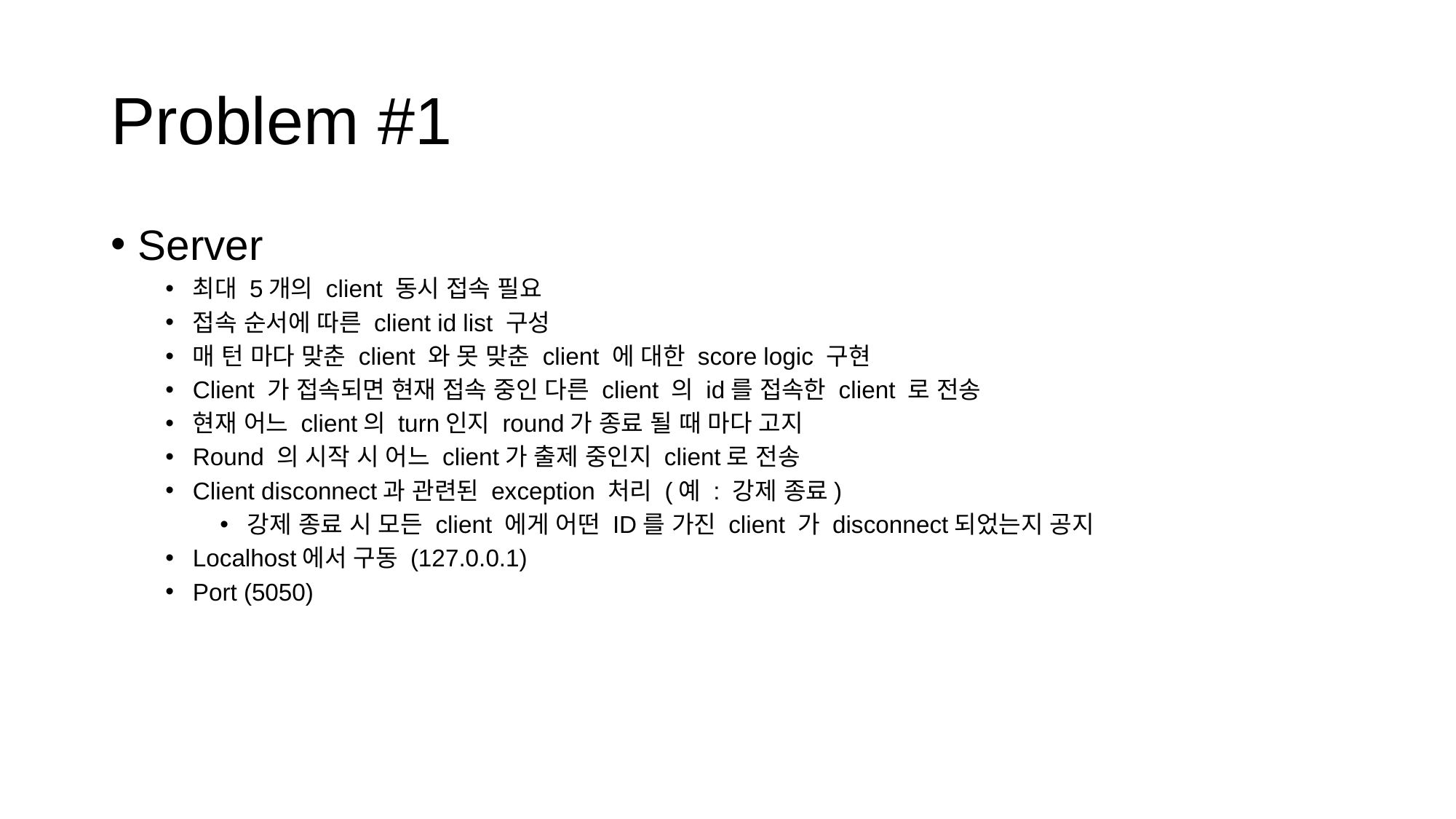

# Problem #1
Server
최대 5개의 client 동시 접속 필요
접속 순서에 따른 client id list 구성
매 턴 마다 맞춘 client 와 못 맞춘 client 에 대한 score logic 구현
Client 가 접속되면 현재 접속 중인 다른 client 의 id를 접속한 client 로 전송
현재 어느 client의 turn인지 round가 종료 될 때 마다 고지
Round 의 시작 시 어느 client가 출제 중인지 client로 전송
Client disconnect과 관련된 exception 처리 (예 : 강제 종료)
강제 종료 시 모든 client 에게 어떤 ID를 가진 client 가 disconnect되었는지 공지
Localhost에서 구동 (127.0.0.1)
Port (5050)